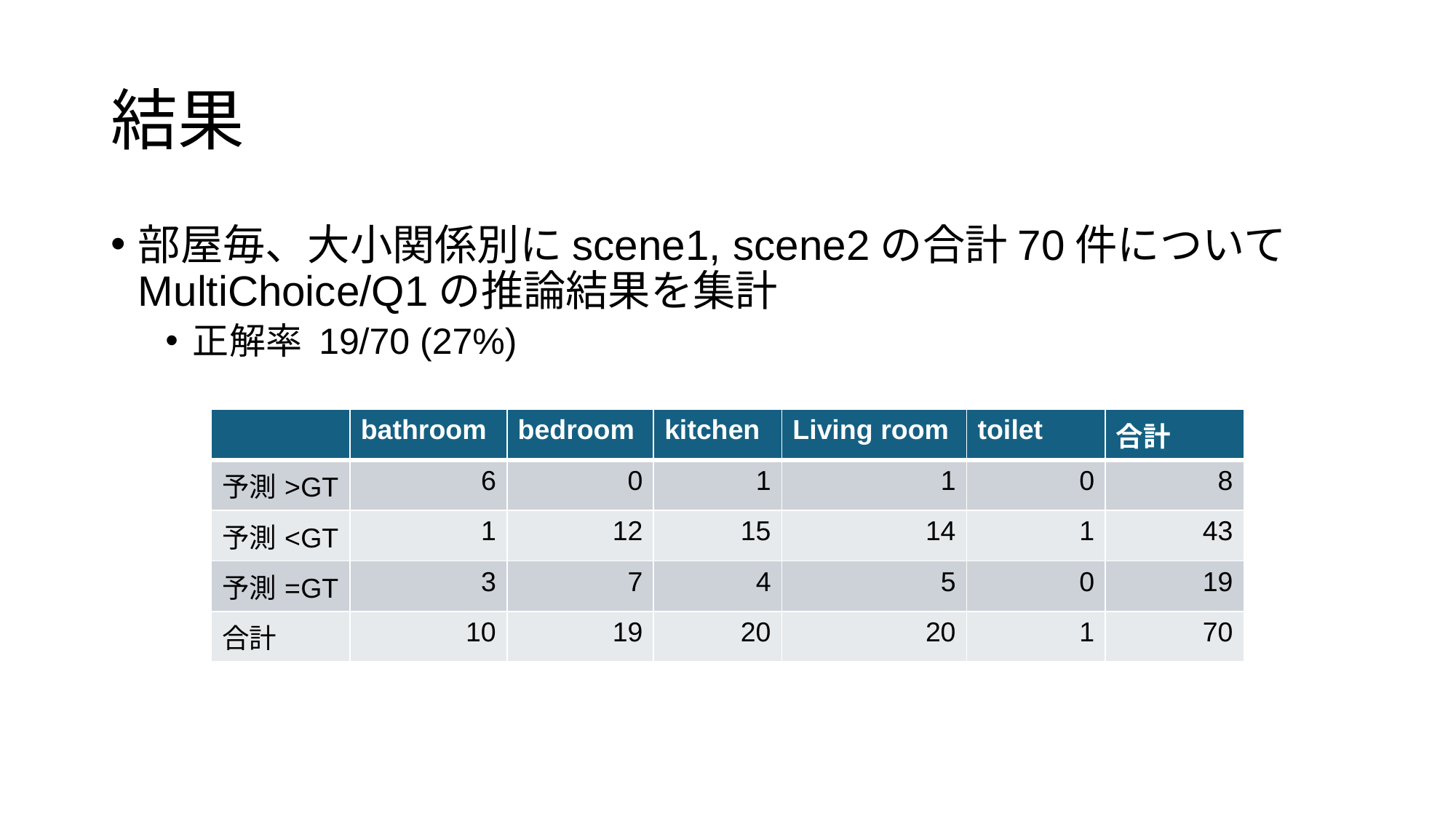

# 結果
部屋毎、大小関係別にscene1, scene2の合計70件についてMultiChoice/Q1の推論結果を集計
正解率 19/70 (27%)
|  | bathroom | bedroom | kitchen | Living room | toilet | 合計 |
| --- | --- | --- | --- | --- | --- | --- |
| 予測>GT | 6 | 0 | 1 | 1 | 0 | 8 |
| 予測<GT | 1 | 12 | 15 | 14 | 1 | 43 |
| 予測=GT | 3 | 7 | 4 | 5 | 0 | 19 |
| 合計 | 10 | 19 | 20 | 20 | 1 | 70 |